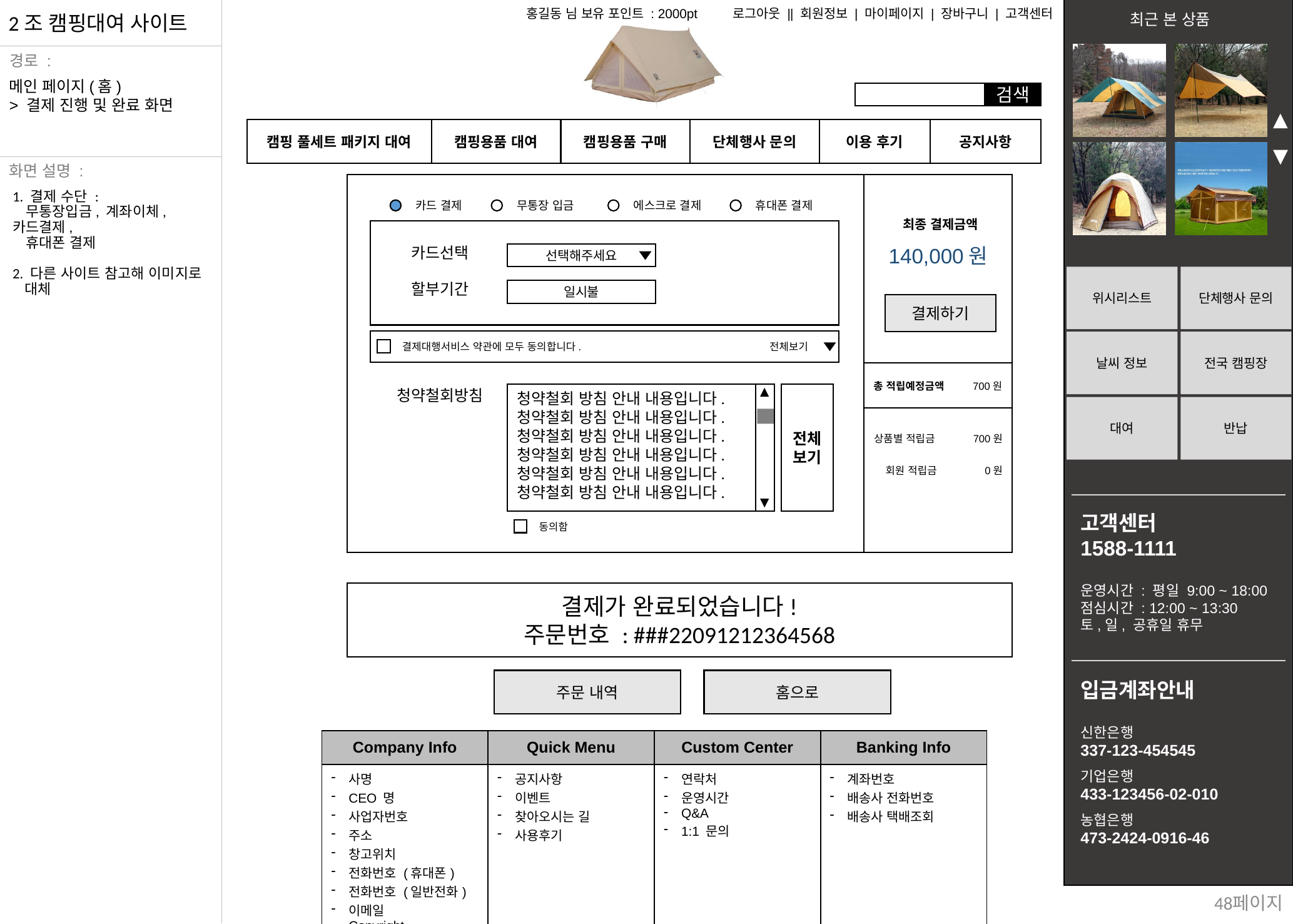

메인 페이지(홈)
> 결제 진행 및 완료 화면

카드 결제
무통장 입금
에스크로 결제
휴대폰 결제

최종 결제금액

카드선택
140,000원
선택해주세요

할부기간
일시불
결제하기

결제대행서비스 약관에 모두 동의합니다.
전체보기

총 적립예정금액	 700원
청약철회방침

청약철회 방침 안내 내용입니다.
청약철회 방침 안내 내용입니다.
청약철회 방침 안내 내용입니다.
청약철회 방침 안내 내용입니다.
청약철회 방침 안내 내용입니다.
청약철회 방침 안내 내용입니다.

전체보기
상품별 적립금	 700원
회원 적립금	 0원
동의함

1. 결제 수단 :
   무통장입금, 계좌이체, 카드결제,
   휴대폰 결제
2. 다른 사이트 참고해 이미지로
   대체

결제가 완료되었습니다!
주문번호 : ###22091212364568
주문 내역
홈으로